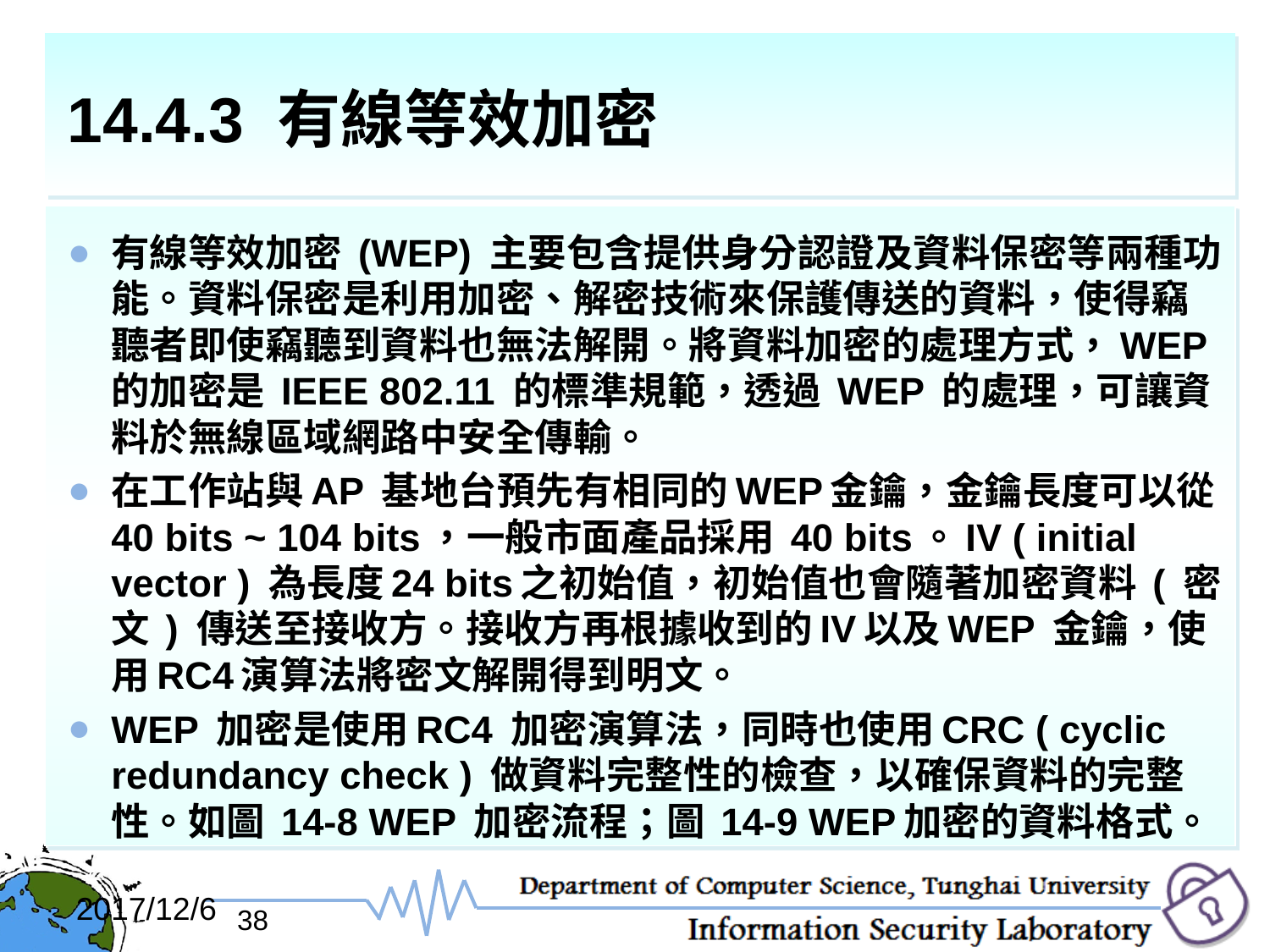

# 14.4.3 有線等效加密
有線等效加密 (WEP) 主要包含提供身分認證及資料保密等兩種功能。資料保密是利用加密、解密技術來保護傳送的資料，使得竊聽者即使竊聽到資料也無法解開。將資料加密的處理方式，WEP 的加密是 IEEE 802.11 的標準規範，透過 WEP 的處理，可讓資料於無線區域網路中安全傳輸。
在工作站與AP 基地台預先有相同的WEP金鑰，金鑰長度可以從 40 bits ~ 104 bits，一般市面產品採用 40 bits。IV ( initial vector ) 為長度24 bits之初始值，初始值也會隨著加密資料 ( 密文 ) 傳送至接收方。接收方再根據收到的IV以及WEP 金鑰，使用RC4演算法將密文解開得到明文。
WEP 加密是使用RC4 加密演算法，同時也使用CRC ( cyclic redundancy check ) 做資料完整性的檢查，以確保資料的完整性。如圖 14-8 WEP 加密流程；圖 14-9 WEP加密的資料格式。
2017/12/6
38